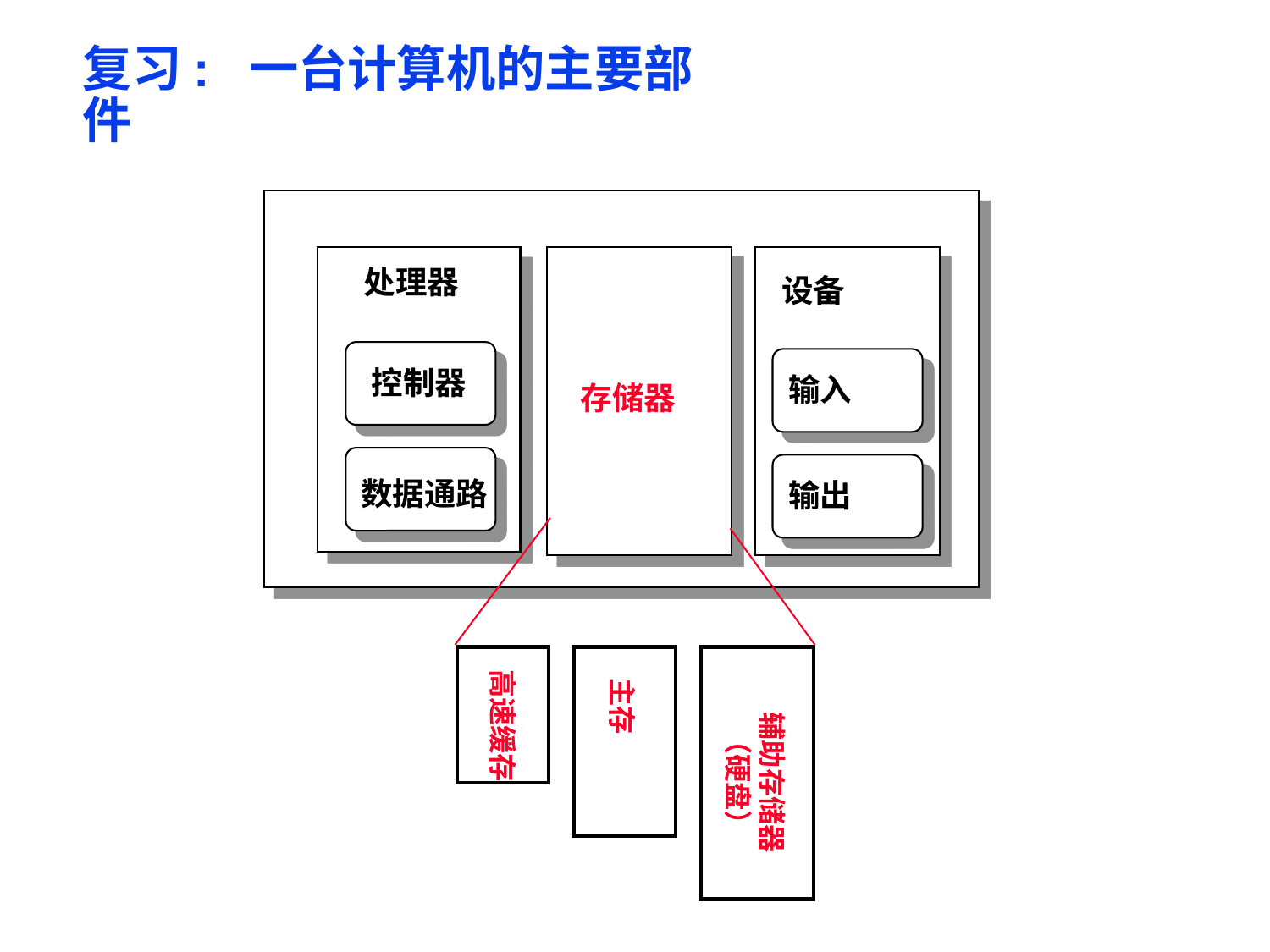

# 复习:  一台计算机的主要部件

 处理器
设备

控制器
输入
存储器

数据通路
输出

高速缓存
主存
辅助存储器
（硬盘）